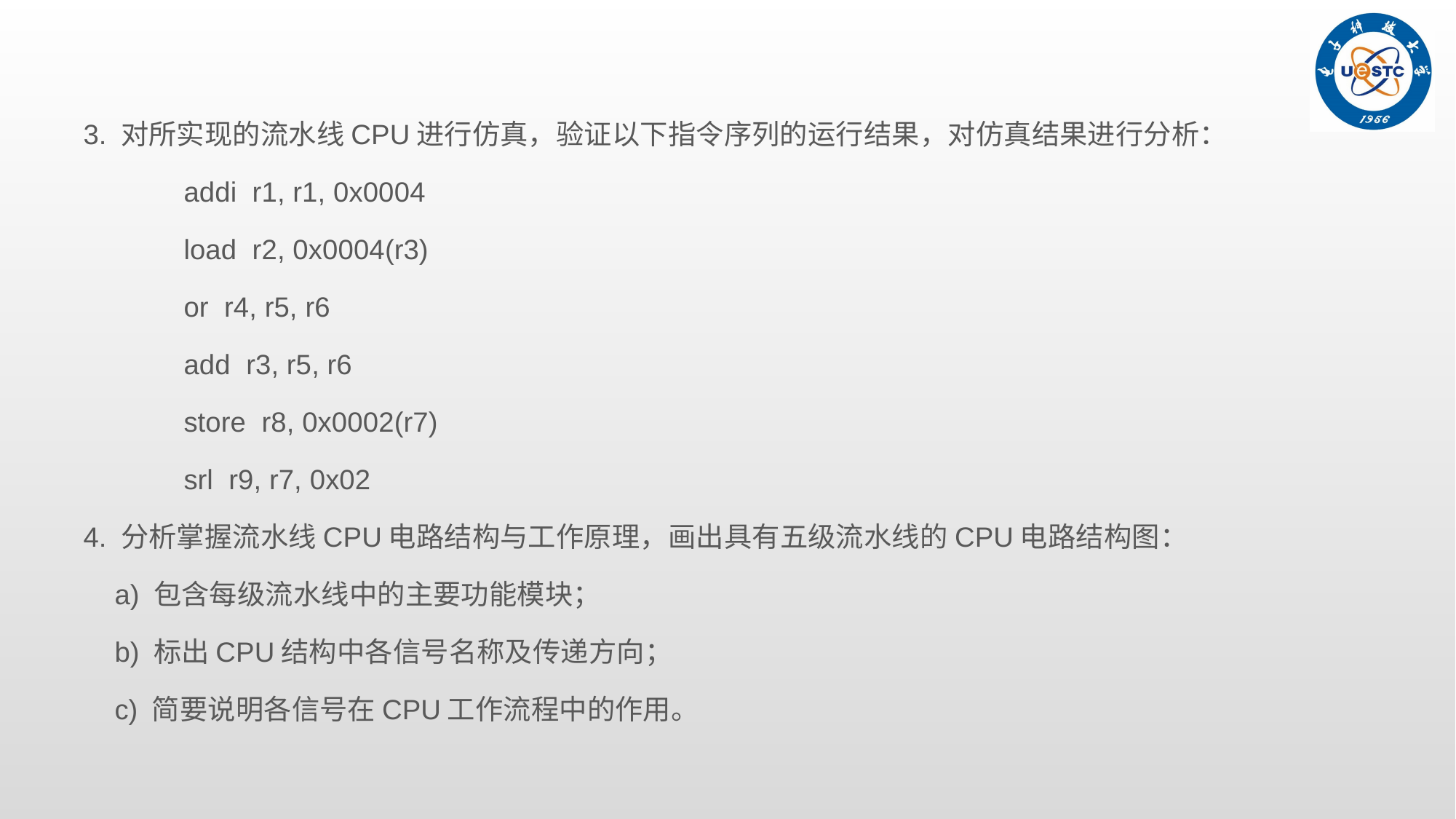

3. 对所实现的流水线CPU进行仿真，验证以下指令序列的运行结果，对仿真结果进行分析：
		addi  r1, r1, 0x0004
		load  r2, 0x0004(r3)
		or  r4, r5, r6
		add  r3, r5, r6
		store  r8, 0x0002(r7)
		srl  r9, r7, 0x02
4. 分析掌握流水线CPU电路结构与工作原理，画出具有五级流水线的CPU电路结构图：
    a) 包含每级流水线中的主要功能模块；
    b) 标出CPU结构中各信号名称及传递方向；
    c) 简要说明各信号在CPU工作流程中的作用。